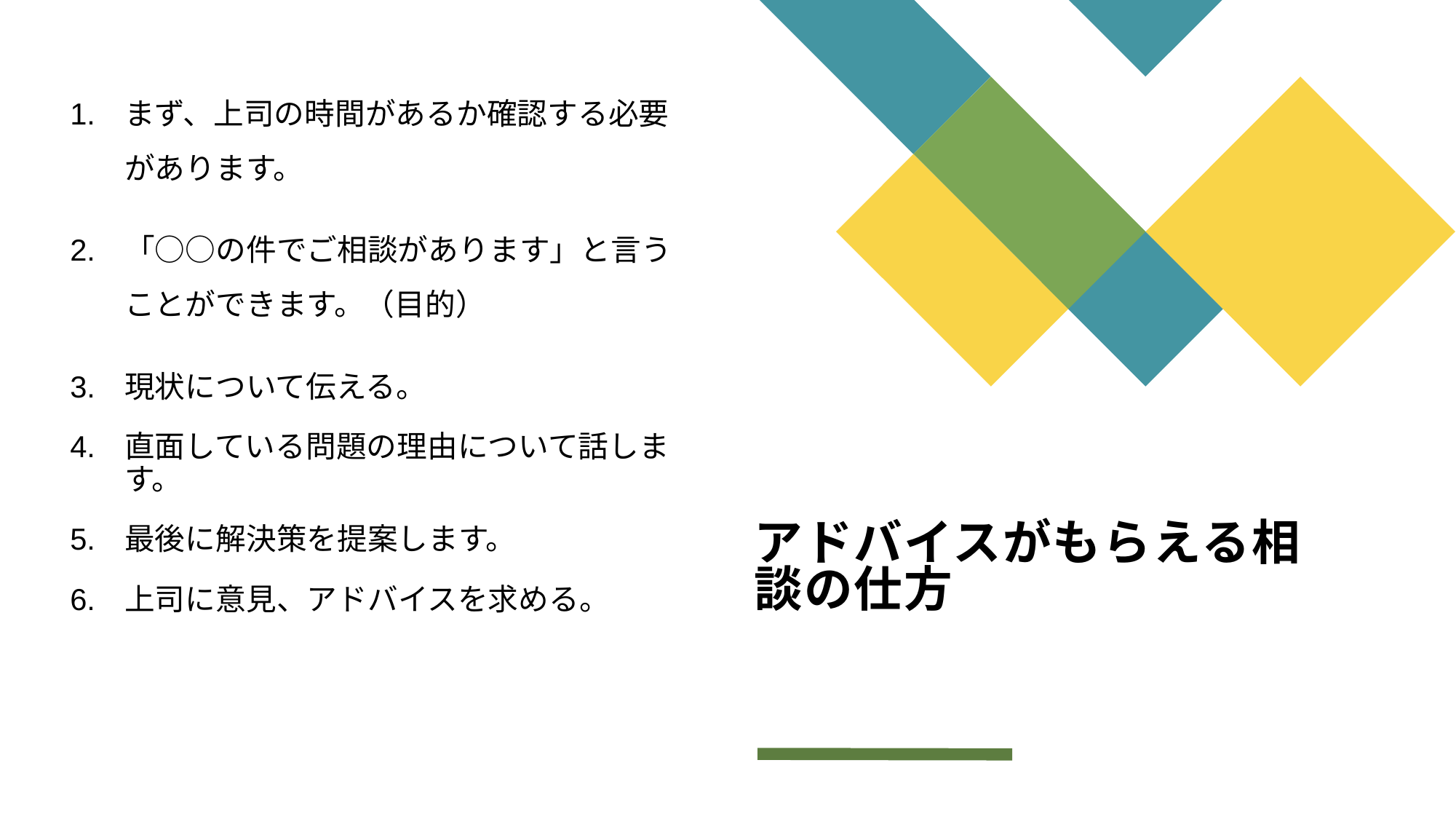

まず、上司の時間があるか確認する必要があります。
「○○の件でご相談があります」と言うことができます。（目的）
現状について伝える。
直面している問題の理由について話します。
最後に解決策を提案します。
上司に意見、アドバイスを求める。

# アドバイスがもらえる相談の仕方